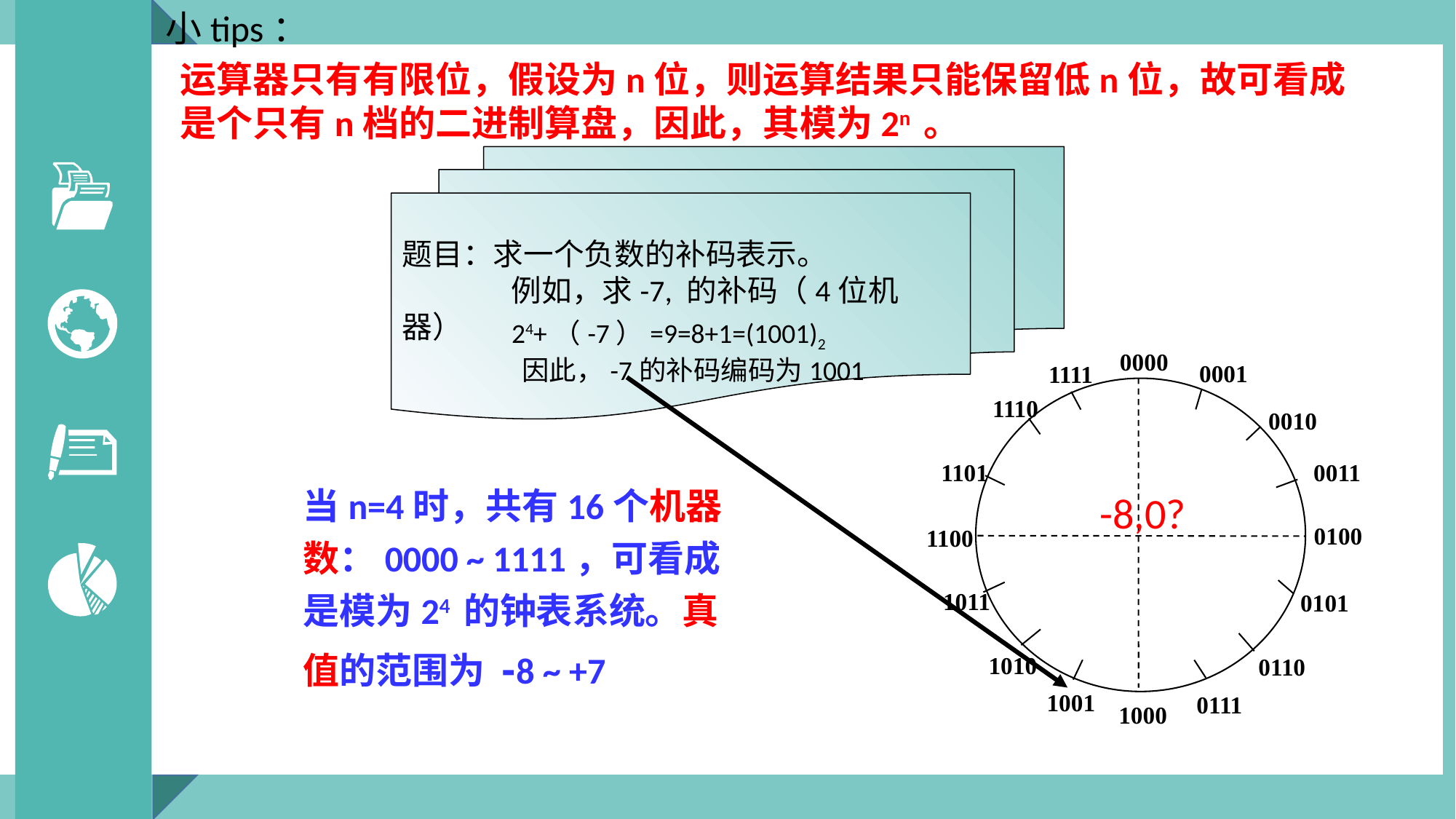

小tips：
运算器只有有限位，假设为n位，则运算结果只能保留低n位，故可看成是个只有n档的二进制算盘，因此，其模为2n 。

题目：求一个负数的补码表示。
	例如，求-7, 的补码（4位机器）

                24+（-7）=9=8+1=(1001)2
	因此，-7的补码编码为1001
0000
0001
1111

1110

0010

1101
0011

0100
1100

1011

0101

1010
0110

1001
0111
1000

当n=4时，共有16个机器数：0000 ~ 1111，可看成是模为24 的钟表系统。真值的范围为 -8 ~ +7
-8,0?